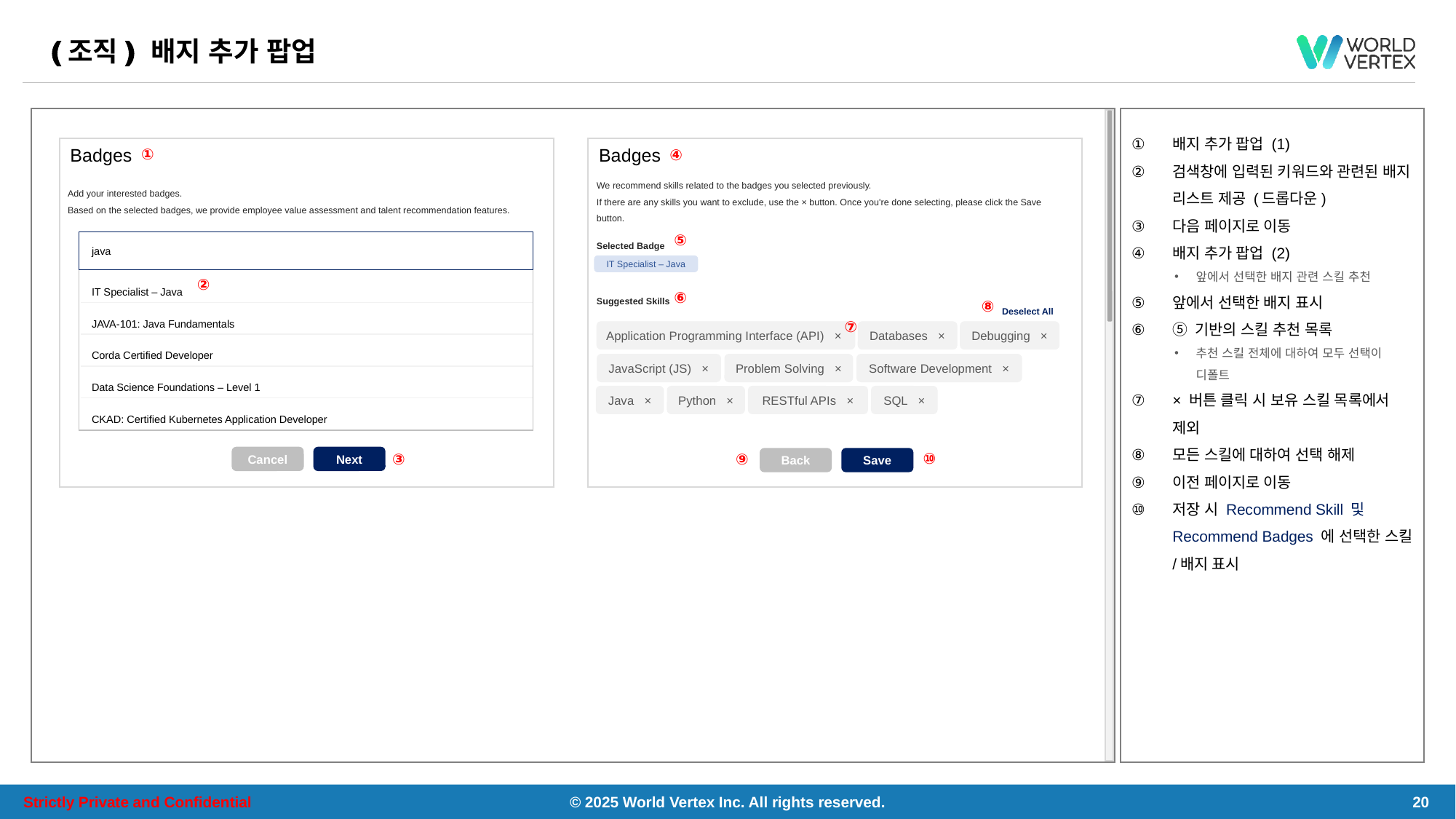

# (조직) 배지 추가 팝업

배지 추가 팝업 (1)
검색창에 입력된 키워드와 관련된 배지 리스트 제공 (드롭다운)
다음 페이지로 이동
배지 추가 팝업 (2)
앞에서 선택한 배지 관련 스킬 추천
앞에서 선택한 배지 표시
⑤ 기반의 스킬 추천 목록
추천 스킬 전체에 대하여 모두 선택이 디폴트
× 버튼 클릭 시 보유 스킬 목록에서 제외
모든 스킬에 대하여 선택 해제
이전 페이지로 이동
저장 시 Recommend Skill 및 Recommend Badges 에 선택한 스킬/배지 표시

Badges
①
Add your interested badges.
Based on the selected badges, we provide employee value assessment and talent recommendation features.
IT Specialist – Java
JAVA-101: Java Fundamentals
Corda Certified Developer
Data Science Foundations – Level 1
CKAD: Certified Kubernetes Application Developer
java
②
③
Cancel
Next
Badges
④
We recommend skills related to the badges you selected previously.
If there are any skills you want to exclude, use the × button. Once you're done selecting, please click the Save button.
⑤
Selected Badge
IT Specialist – Java
⑥
Suggested Skills
⑧
Deselect All
⑦
Application Programming Interface (API)   ×
Databases   ×
Debugging   ×
JavaScript (JS)   ×
Problem Solving   ×
Software Development   ×
Java   ×
Python   ×
RESTful APIs   ×
SQL   ×
⑩
⑨
Back
Save